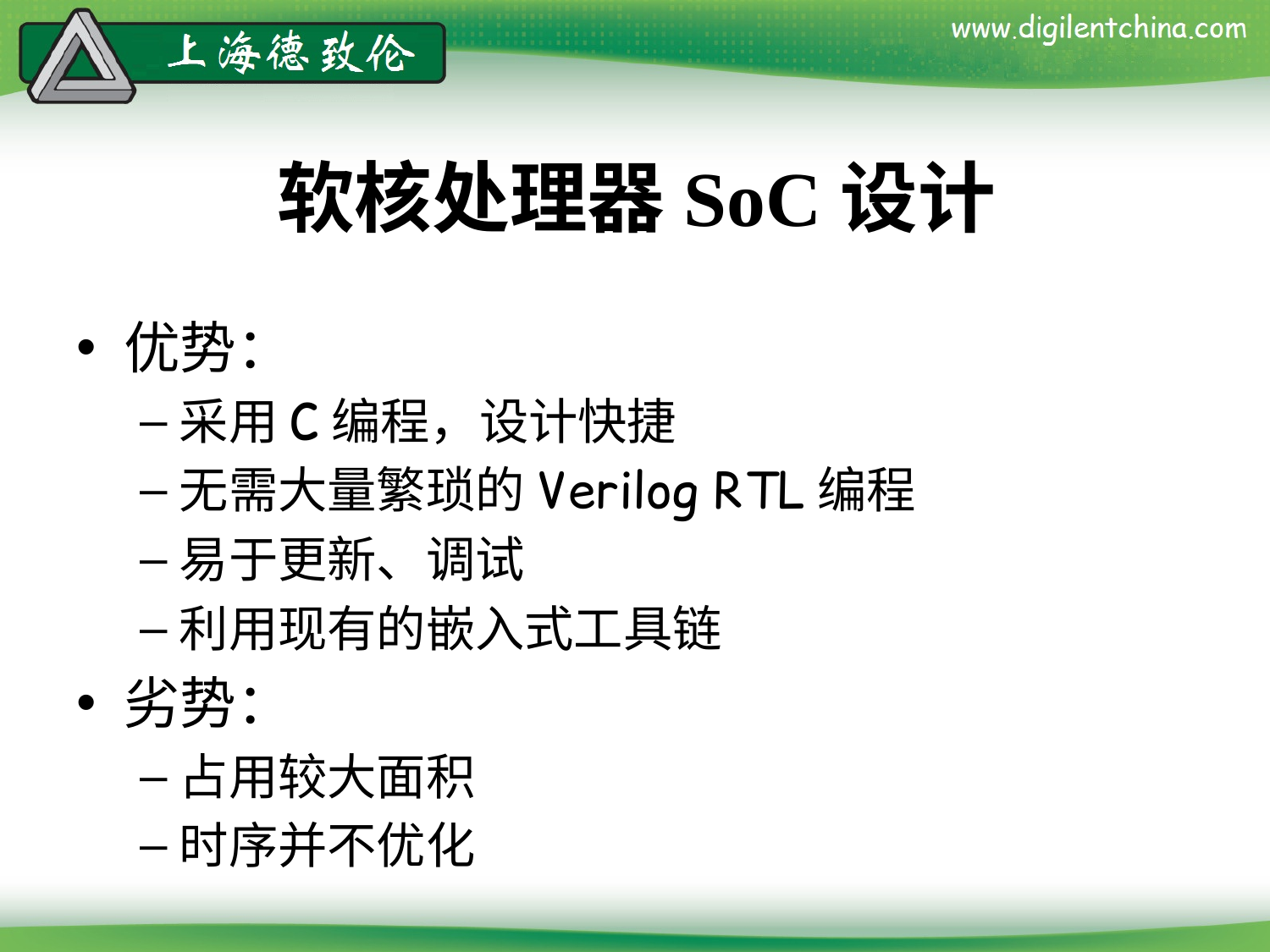

# 软核处理器SoC设计
优势：
采用C编程，设计快捷
无需大量繁琐的Verilog RTL编程
易于更新、调试
利用现有的嵌入式工具链
劣势：
占用较大面积
时序并不优化